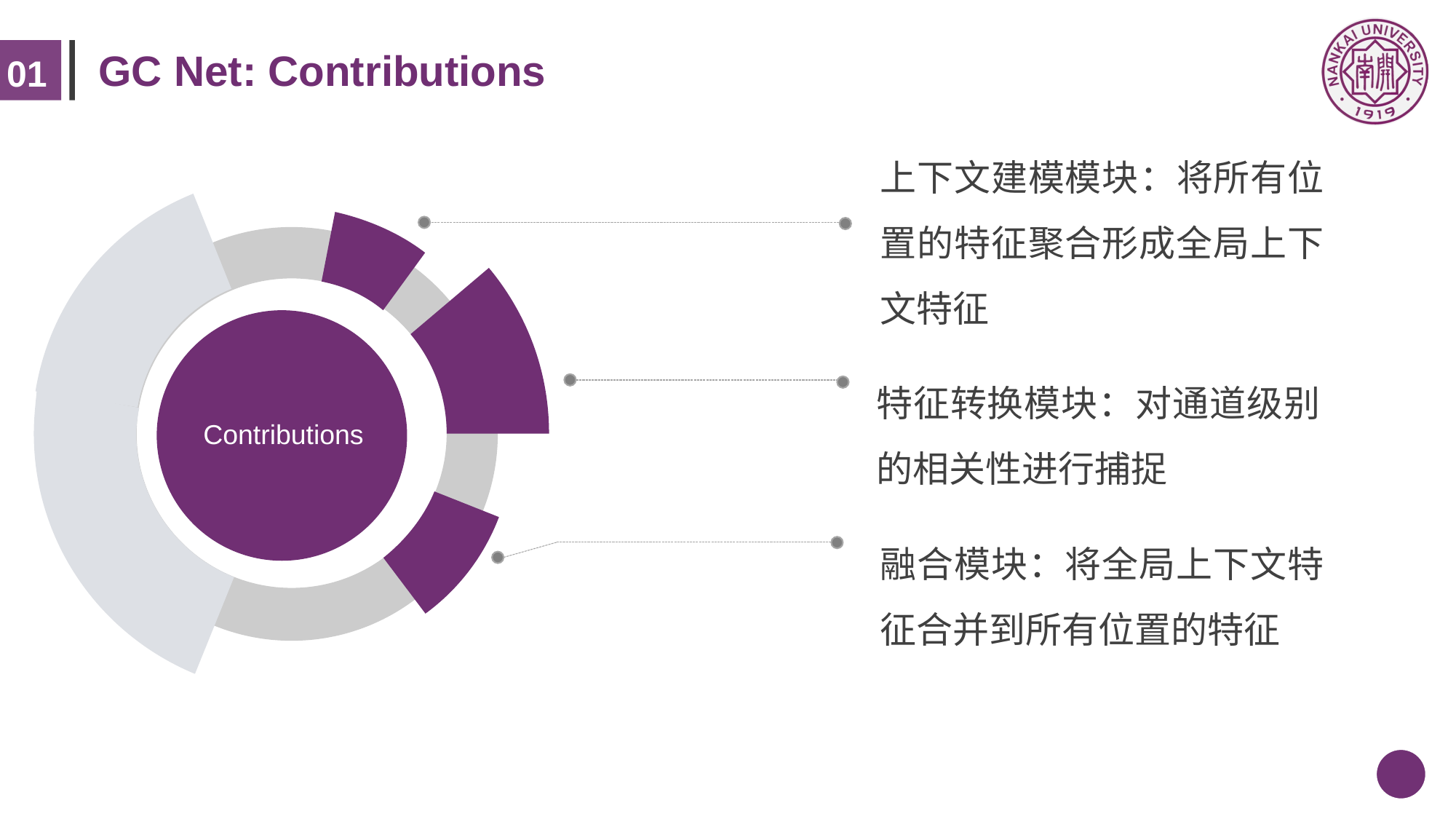

# GC Net: Contributions
01
上下文建模模块：将所有位置的特征聚合形成全局上下文特征

特征转换模块：对通道级别的相关性进行捕捉

Contributions
融合模块：将全局上下文特征合并到所有位置的特征